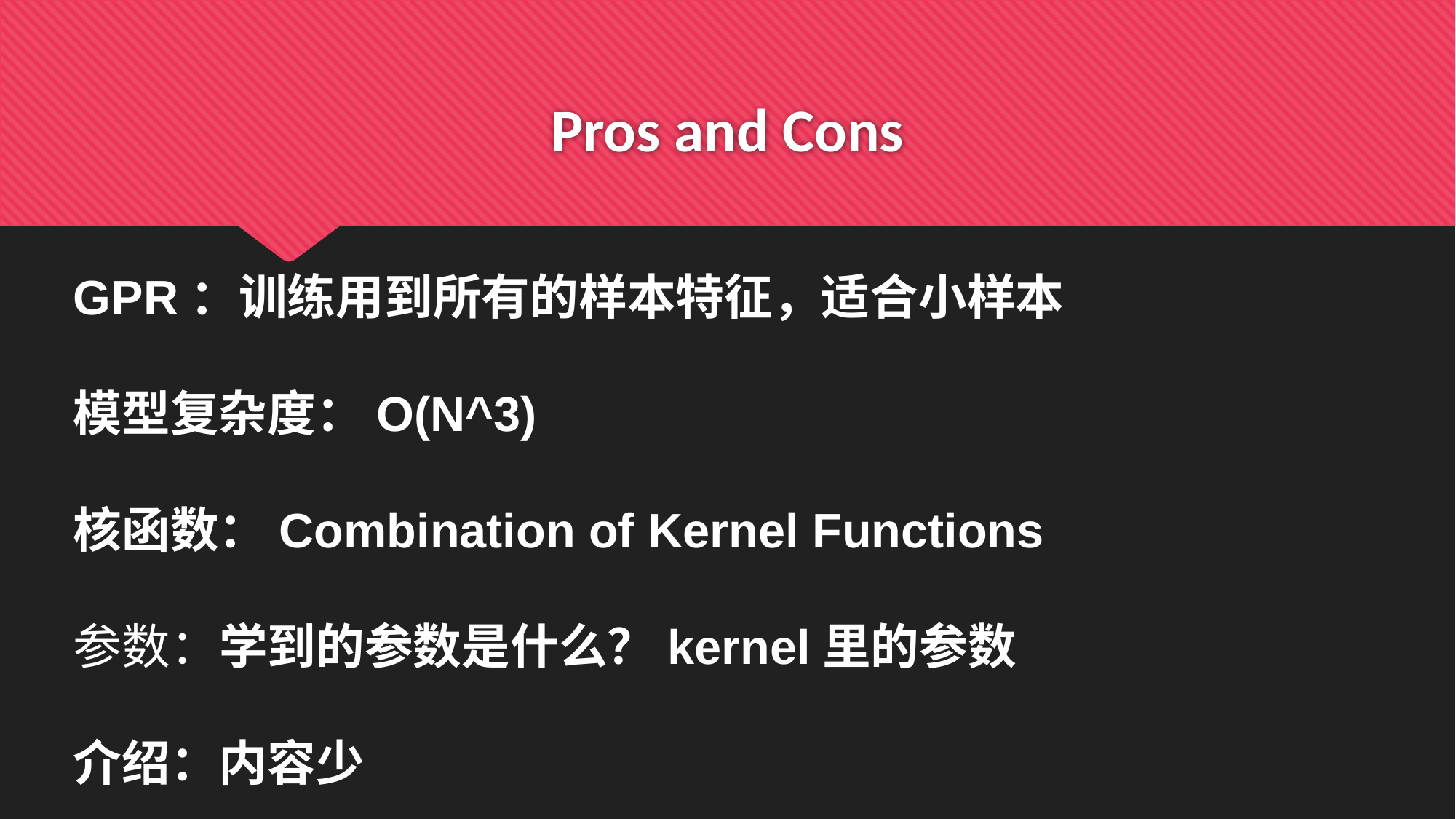

# Pros and Cons
GPR：训练用到所有的样本特征，适合小样本

模型复杂度：O(N^3)

核函数：Combination of Kernel Functions

参数：学到的参数是什么？kernel里的参数

介绍：内容少